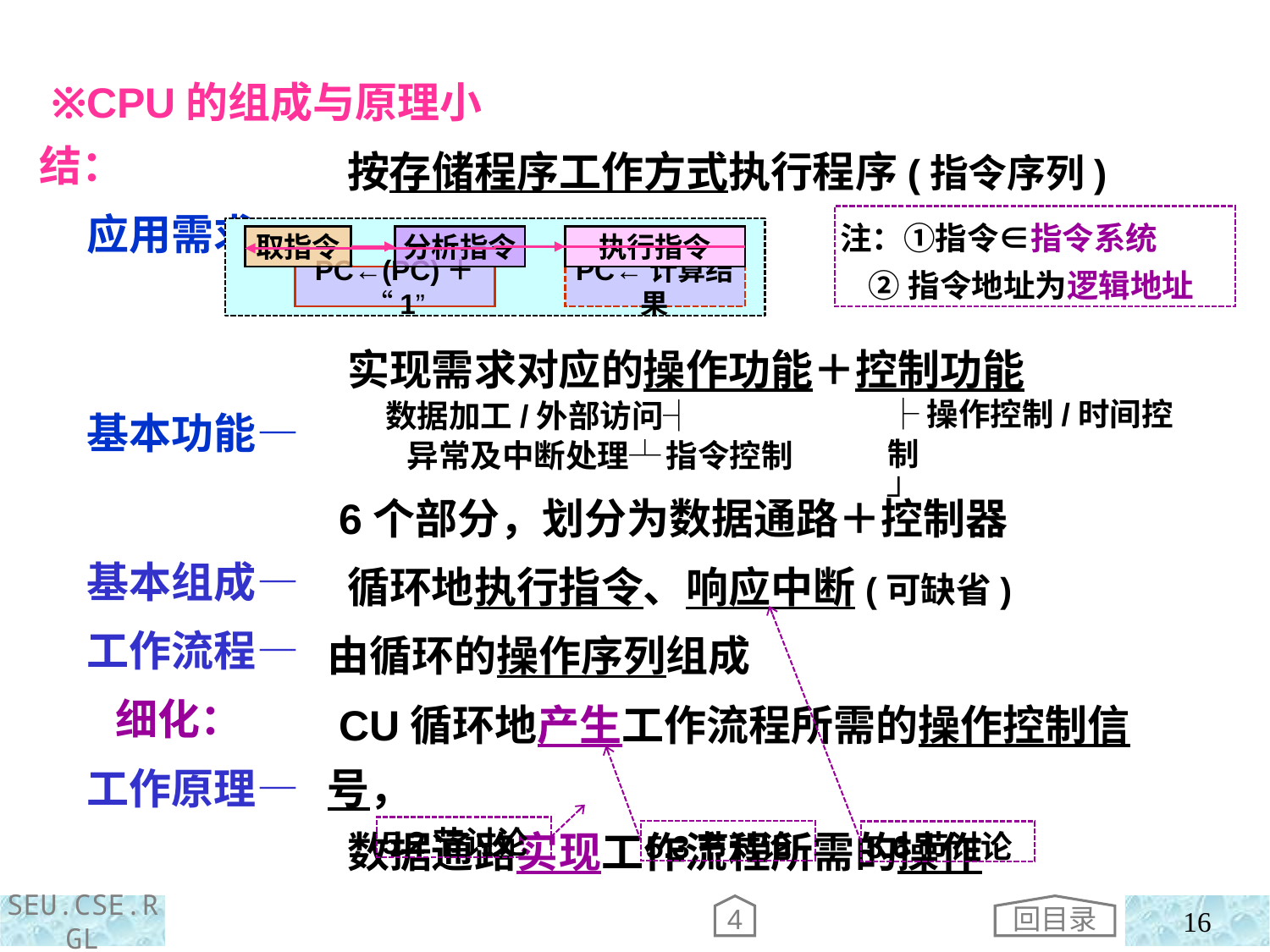

※CPU的组成与原理小结：
    应用需求—

    基本功能—

    基本组成—
    工作流程—
       细化：
    工作原理—

 按存储程序工作方式执行程序(指令序列)

 实现需求对应的操作功能＋控制功能
       数据加工/外部访问┤
          异常及中断处理┴指令控制
 6个部分，划分为数据通路＋控制器
 循环地执行指令、响应中断(可缺省)
由循环的操作序列组成
 CU循环地产生工作流程所需的操作控制信号，
 数据通路实现工作流程所需的操作
注：①指令∈指令系统
    ②指令地址为逻辑地址

取指令
分析指令
执行指令
PC←(PC)＋“1”
PC←计算结果
├操作控制/时间控制
┘
5.2节讨论
5.3节讨论
5.6节讨论
回目录
4
16